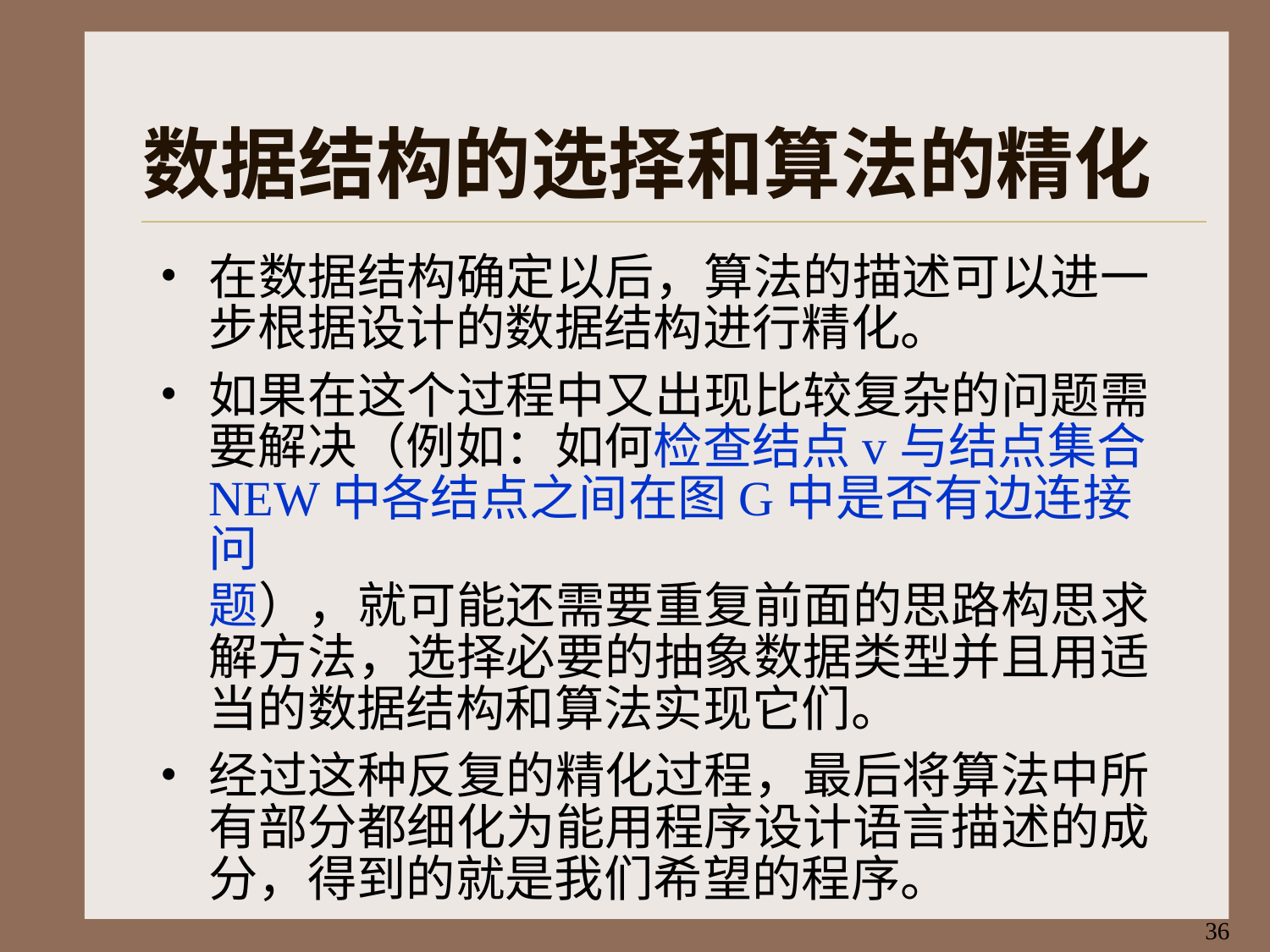

# 数据结构的选择和算法的精化

在数据结构确定以后，算法的描述可以进一 步根据设计的数据结构进行精化。
如果在这个过程中又出现比较复杂的问题需 要解决（例如：如何检查结点v与结点集合
NEW中各结点之间在图G中是否有边连接问
题），就可能还需要重复前面的思路构思求 解方法，选择必要的抽象数据类型并且用适 当的数据结构和算法实现它们。
经过这种反复的精化过程，最后将算法中所 有部分都细化为能用程序设计语言描述的成 分，得到的就是我们希望的程序。
36